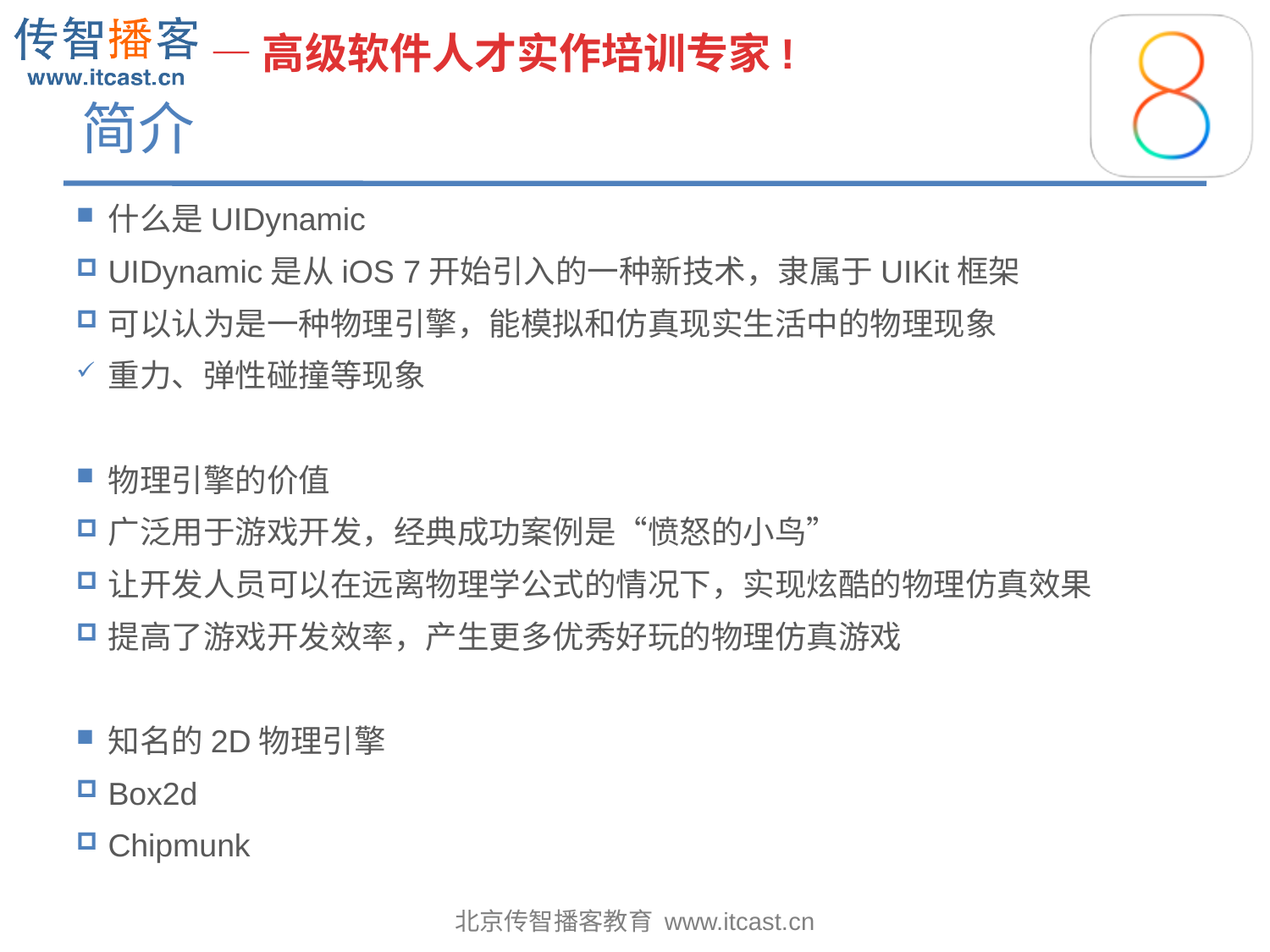

# 简介
什么是UIDynamic
UIDynamic是从iOS 7开始引入的一种新技术，隶属于UIKit框架
可以认为是一种物理引擎，能模拟和仿真现实生活中的物理现象
重力、弹性碰撞等现象

物理引擎的价值
广泛用于游戏开发，经典成功案例是“愤怒的小鸟”
让开发人员可以在远离物理学公式的情况下，实现炫酷的物理仿真效果
提高了游戏开发效率，产生更多优秀好玩的物理仿真游戏

知名的2D物理引擎
Box2d
Chipmunk